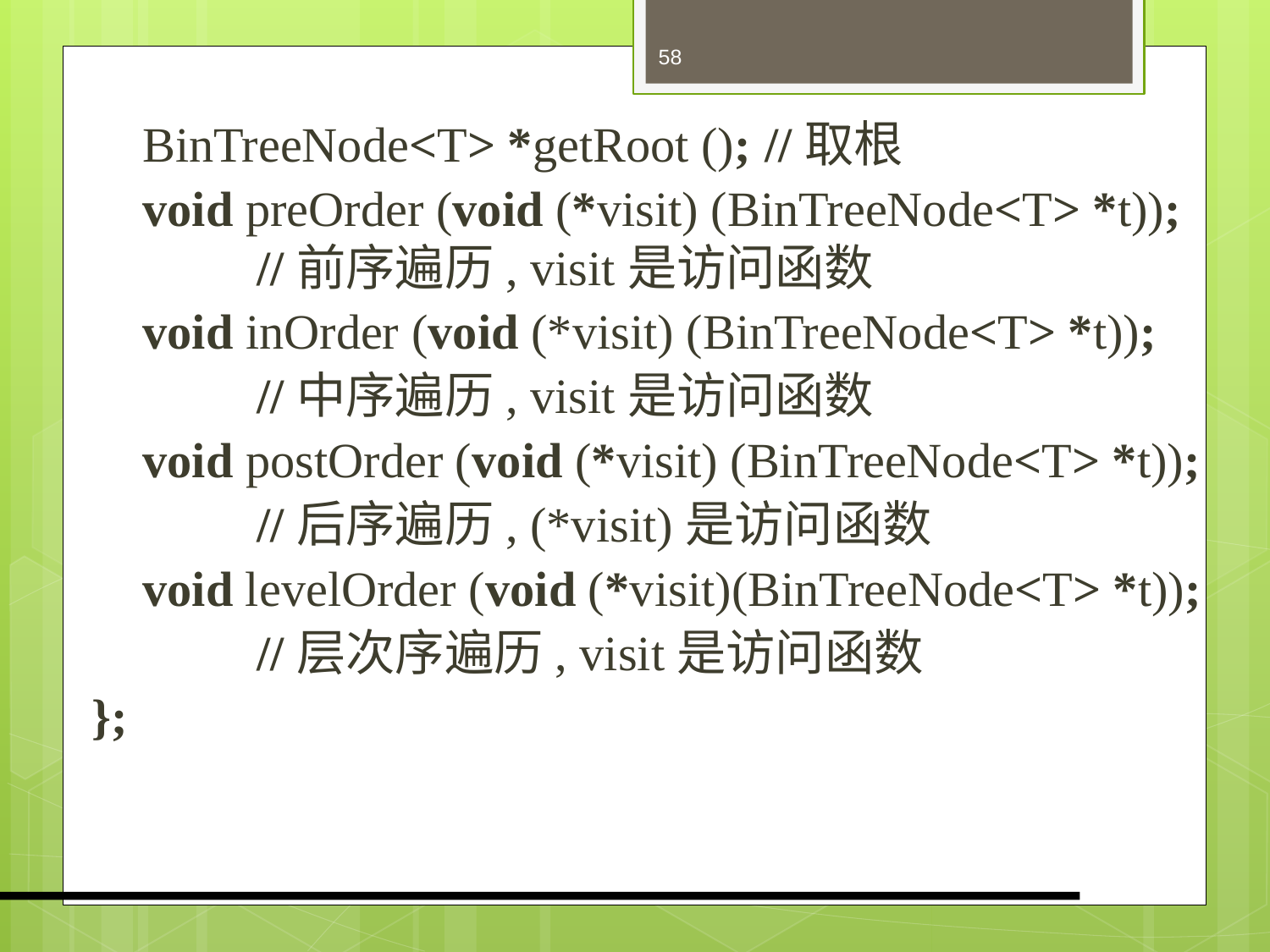

58
	 BinTreeNode<T> *getRoot ();	//取根
	 void preOrder (void (*visit) (BinTreeNode<T> *t));	//前序遍历, visit是访问函数
	 void inOrder (void (*visit) (BinTreeNode<T> *t));
		//中序遍历, visit是访问函数
	 void postOrder (void (*visit) (BinTreeNode<T> *t));
		//后序遍历, (*visit)是访问函数
	 void levelOrder (void (*visit)(BinTreeNode<T> *t));
		//层次序遍历, visit是访问函数
};